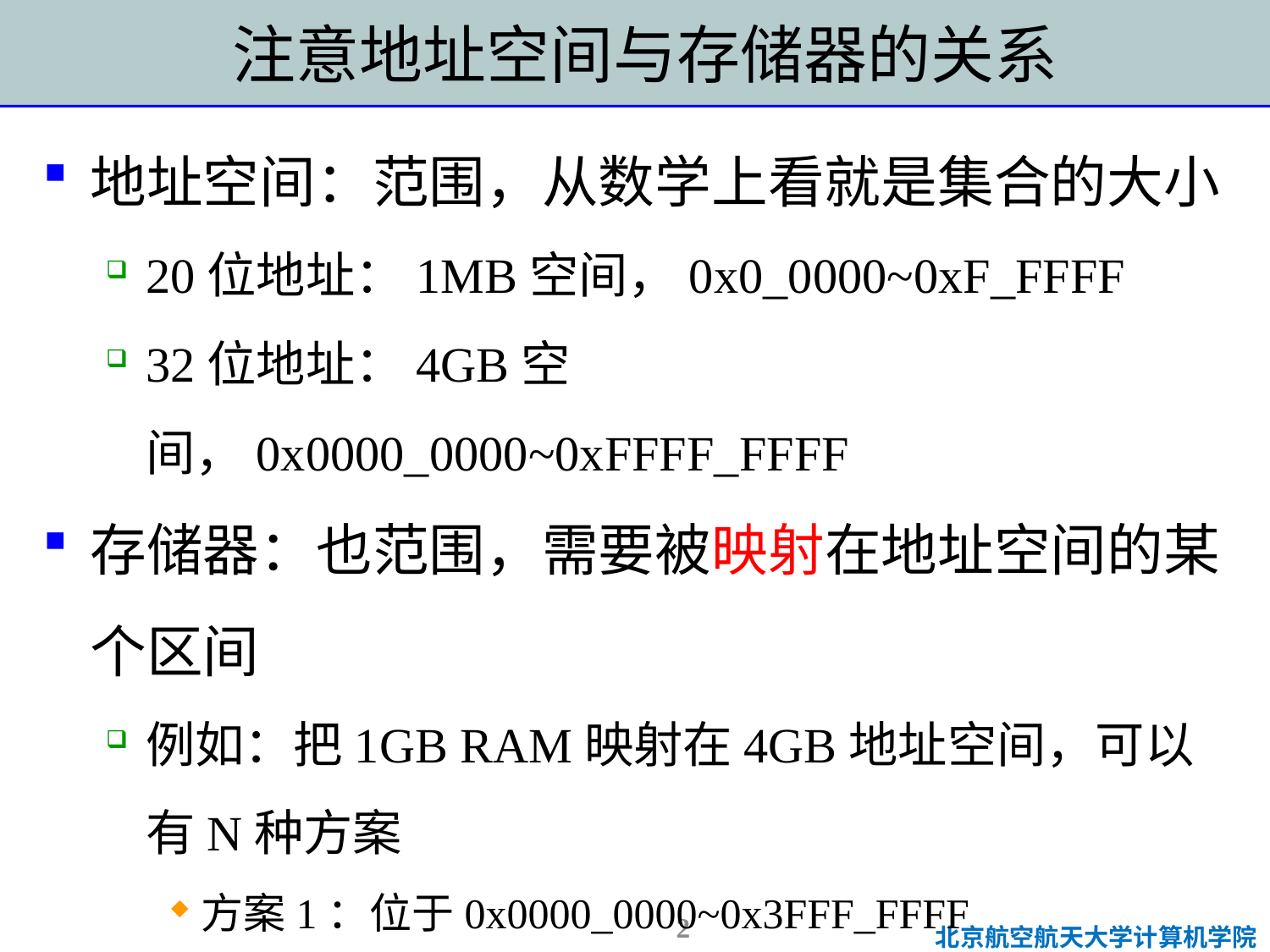

# 注意地址空间与存储器的关系
地址空间：范围，从数学上看就是集合的大小
20位地址：1MB空间，0x0_0000~0xF_FFFF
32位地址：4GB空间，0x0000_0000~0xFFFF_FFFF
存储器：也范围，需要被映射在地址空间的某个区间
例如：把1GB RAM映射在4GB地址空间，可以有N种方案
方案1：位于0x0000_0000~0x3FFF_FFFF
方案2：位于0x1000_0000~0x4FFF_FFFF
2